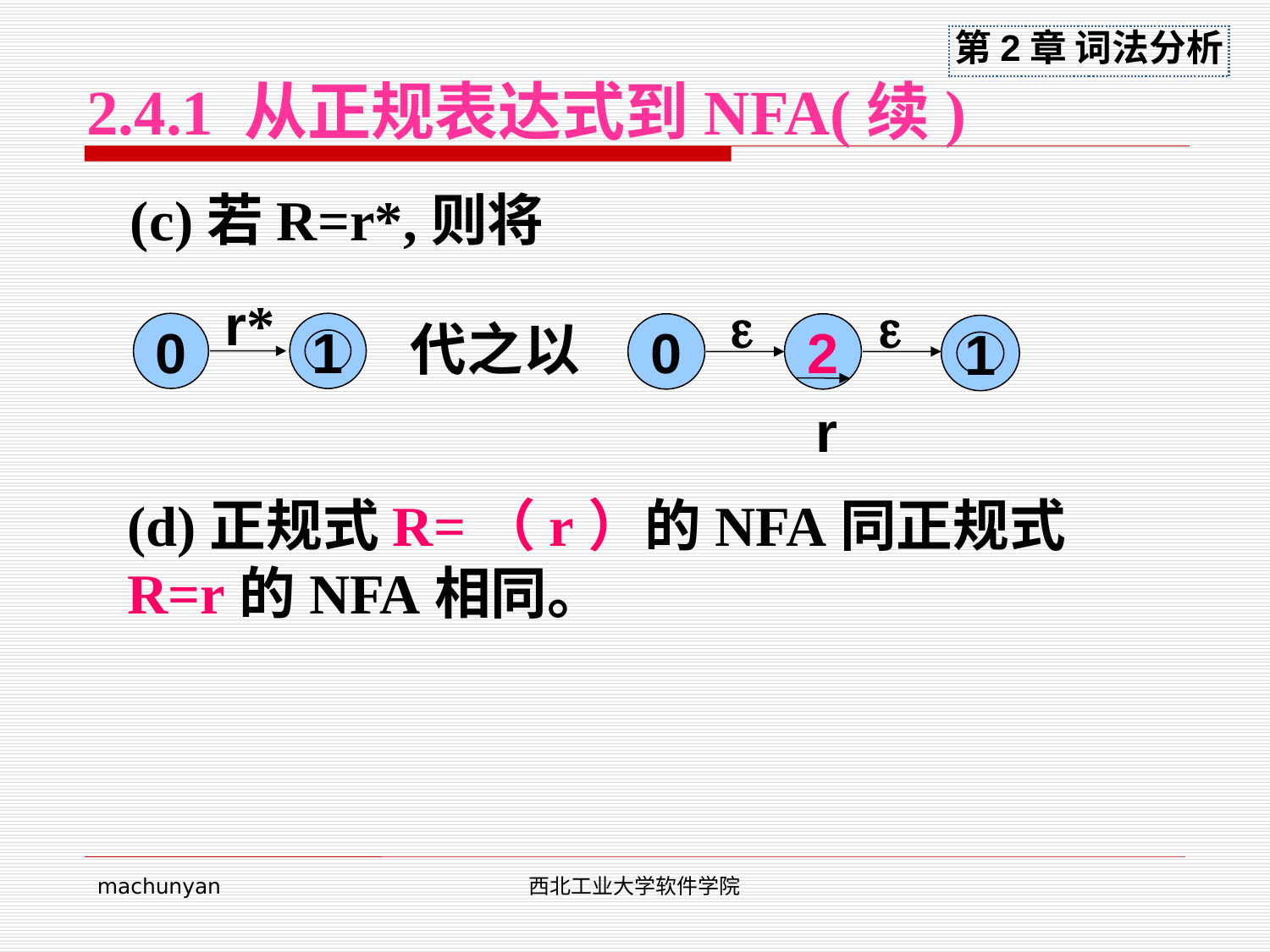

# 2.4.1 从正规表达式到NFA(续)
(c)若R=r*,则将
r*
0

1

代之以
ε
ε
0
2

1

r
(d)正规式R=（r）的NFA同正规式 R=r的NFA相同。
machunyan

西北工业大学软件学院
80